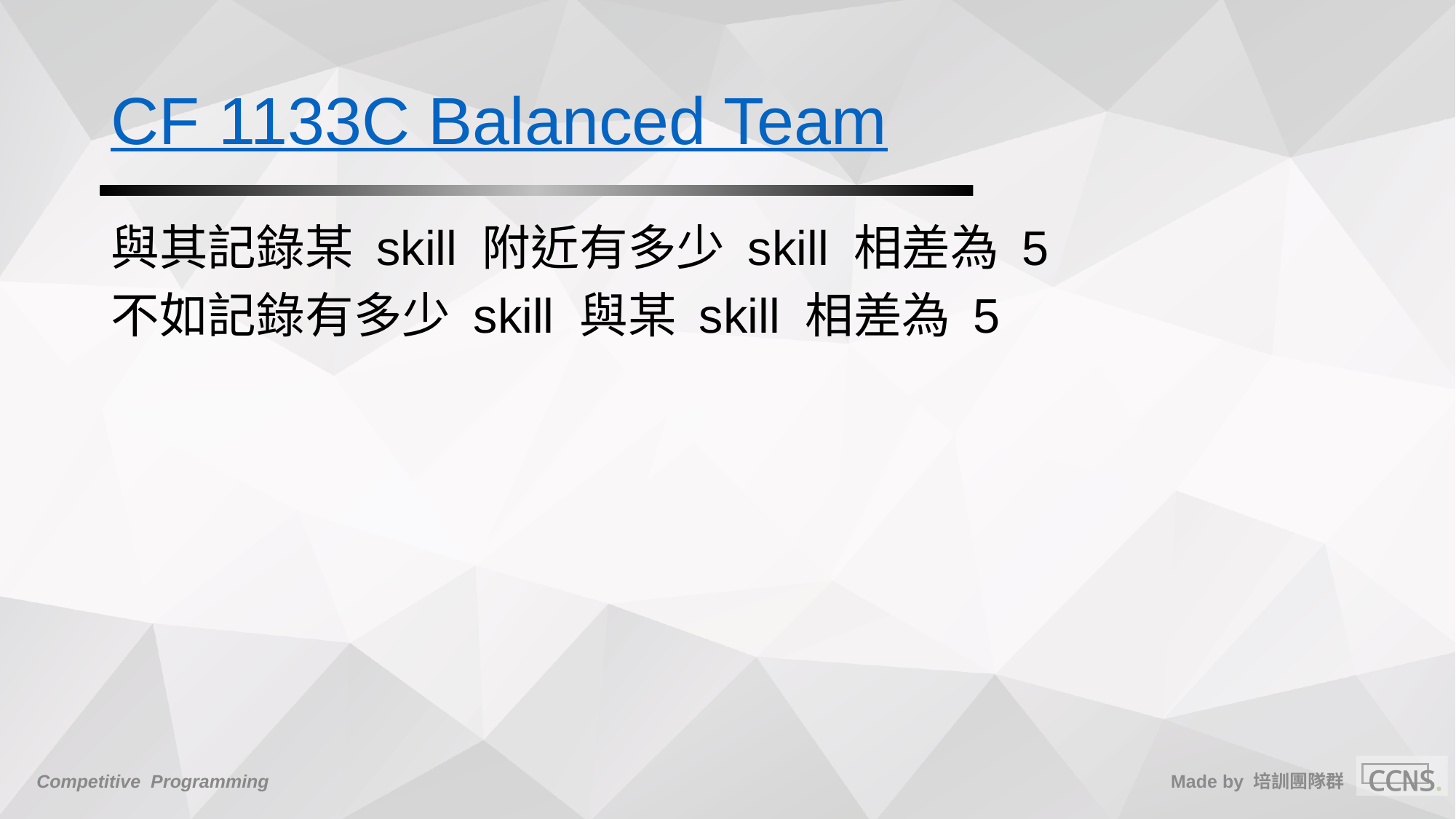

# CF 1133C Balanced Team
與其記錄某 skill 附近有多少 skill 相差為 5
不如記錄有多少 skill 與某 skill 相差為 5